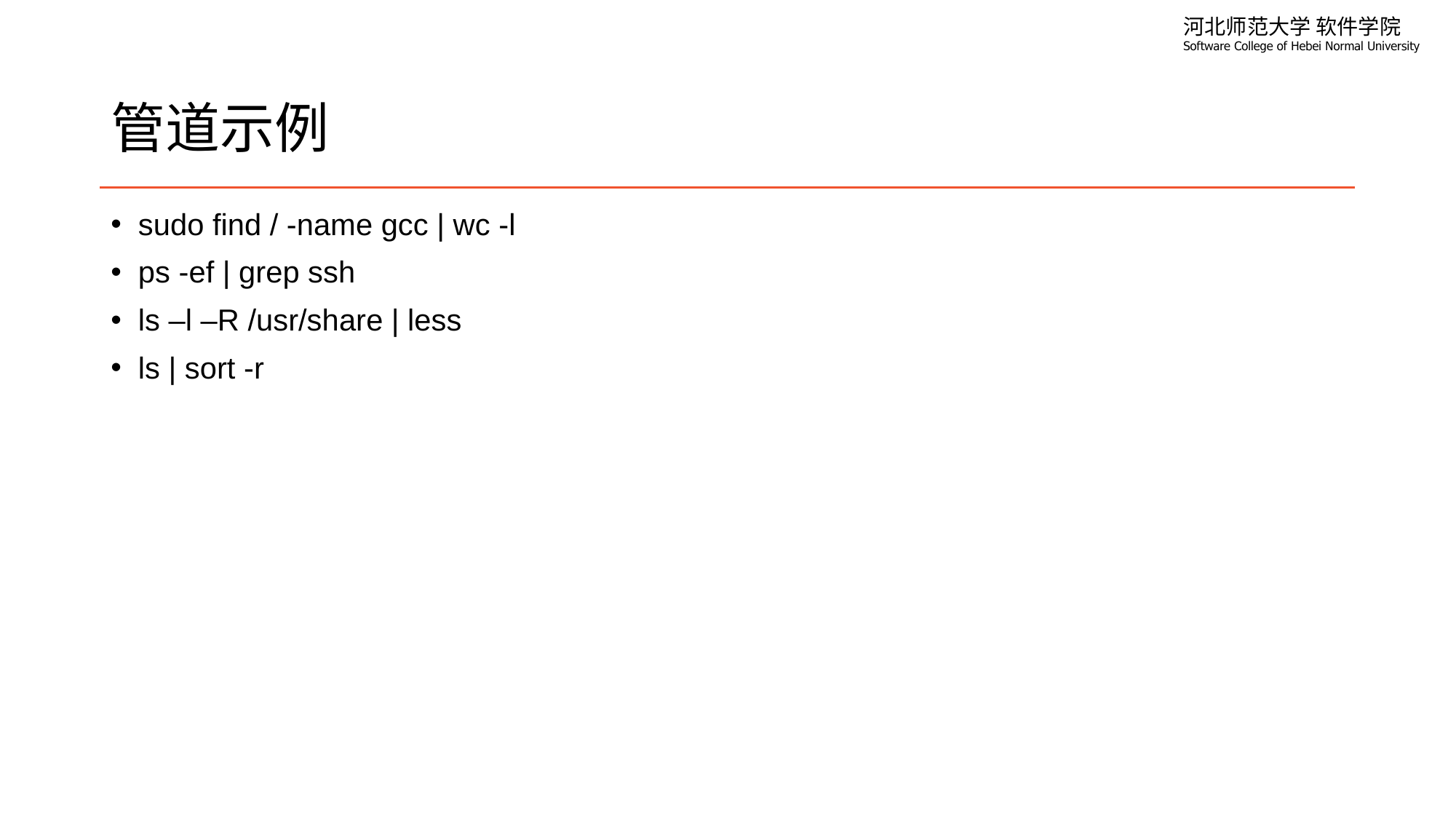

# 管道示例
sudo find / -name gcc | wc -l
ps -ef | grep ssh
ls –l –R /usr/share | less
ls | sort -r